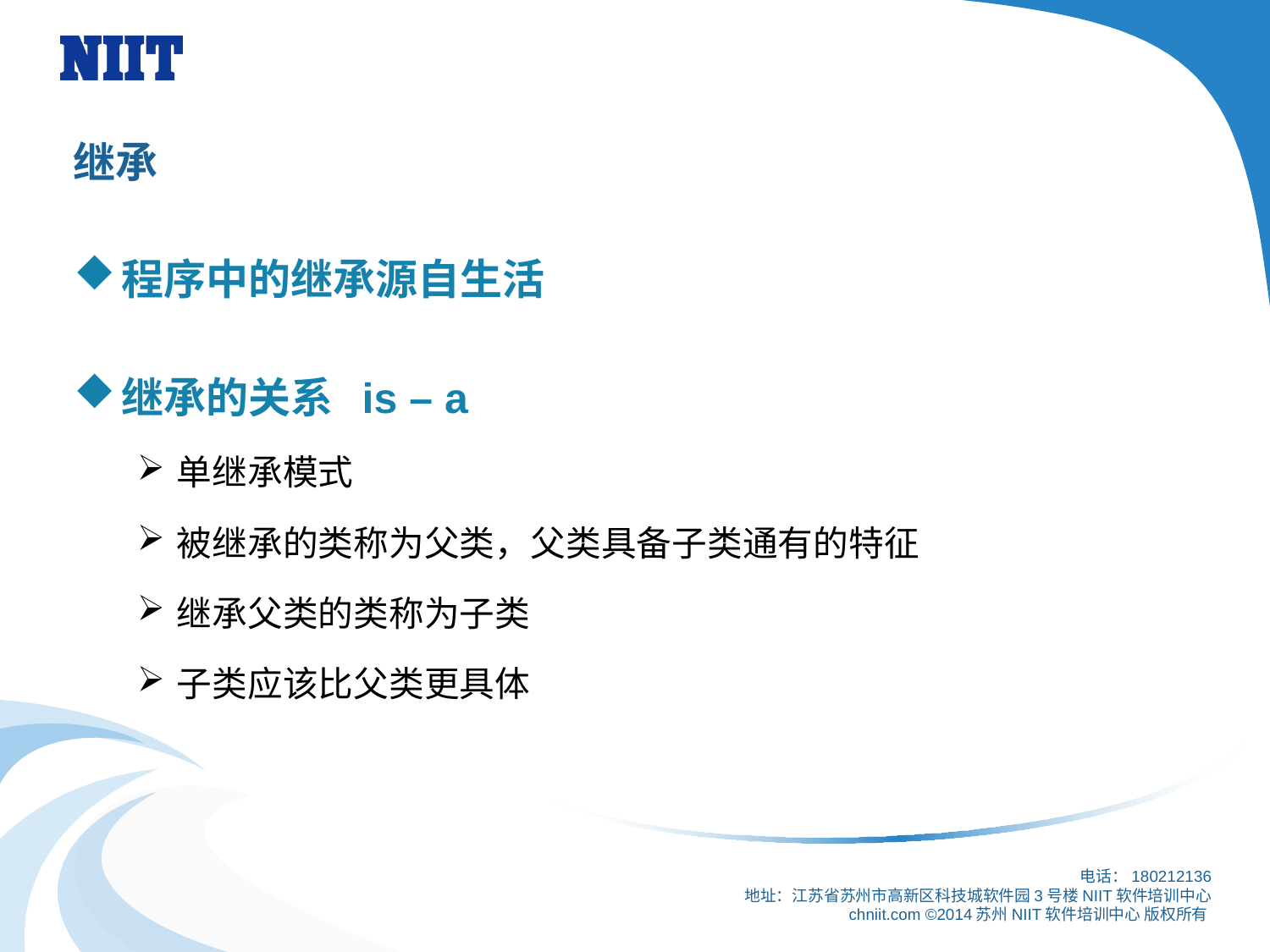

# 继承
程序中的继承源自生活

继承的关系  is – a
单继承模式
被继承的类称为父类，父类具备子类通有的特征
继承父类的类称为子类
子类应该比父类更具体